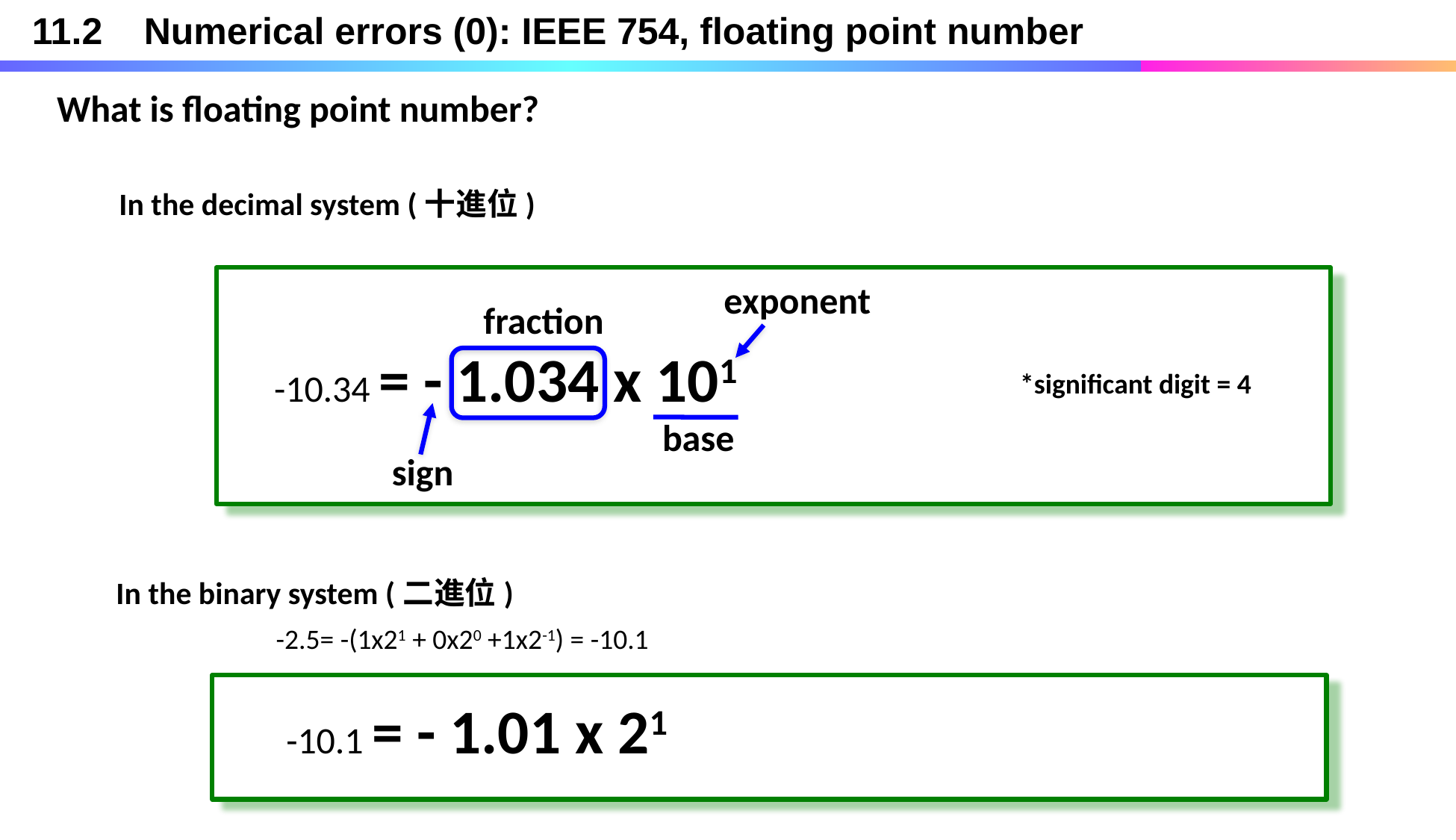

11.2	Numerical errors (0): IEEE 754, floating point number

What is floating point number?

In the decimal system (十進位)

exponent

fraction

-10.34 = - 1.034 x 101
*significant digit = 4

sign
base

In the binary system (二進位)
-2.5= -(1x21 + 0x20 +1x2-1) = -10.1

-10.1 = - 1.01 x 21